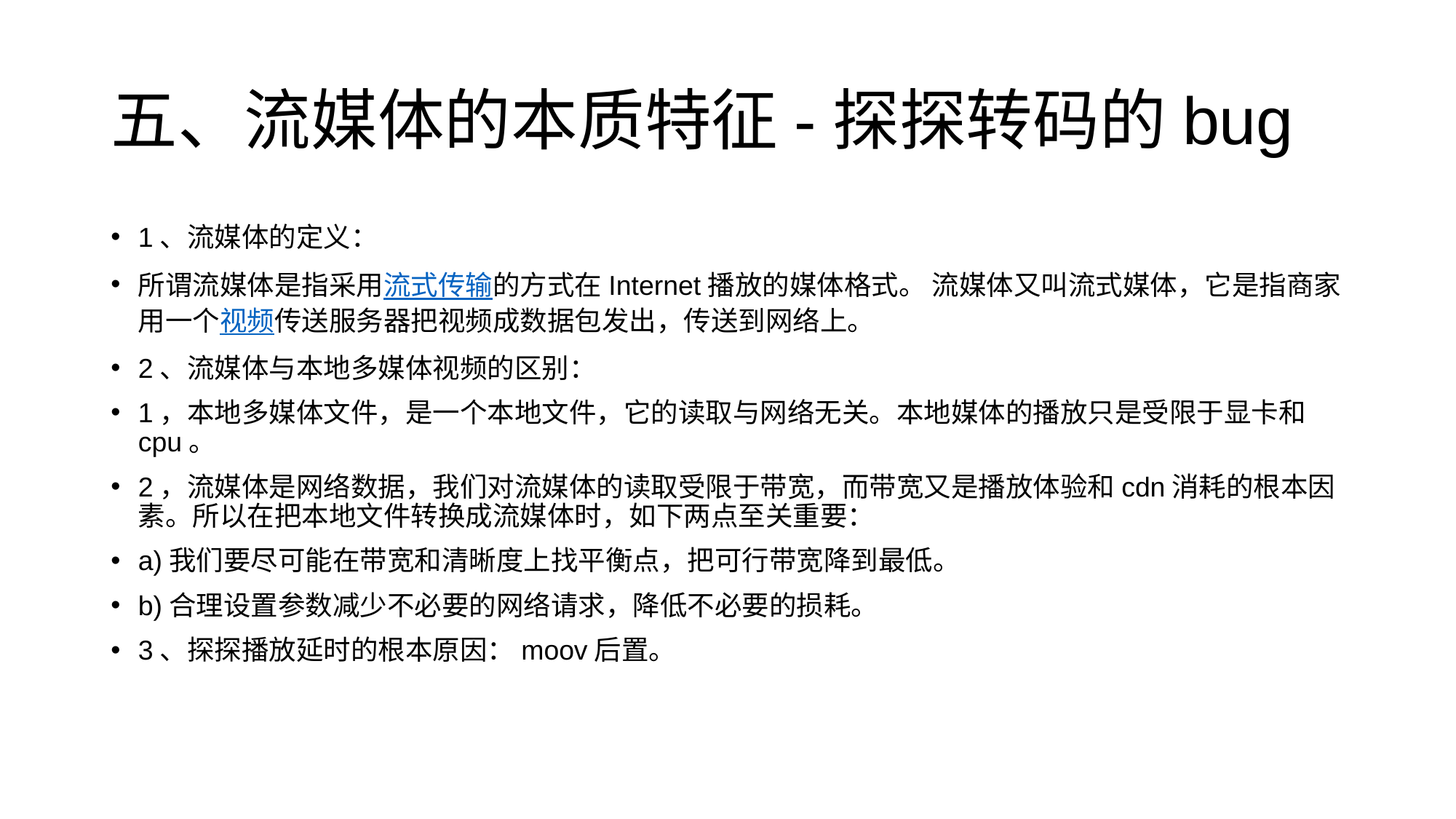

# 五、流媒体的本质特征-探探转码的bug
1、流媒体的定义：
所谓流媒体是指采用流式传输的方式在Internet播放的媒体格式。 流媒体又叫流式媒体，它是指商家用一个视频传送服务器把视频成数据包发出，传送到网络上。
2、流媒体与本地多媒体视频的区别：
1，本地多媒体文件，是一个本地文件，它的读取与网络无关。本地媒体的播放只是受限于显卡和cpu。
2，流媒体是网络数据，我们对流媒体的读取受限于带宽，而带宽又是播放体验和cdn消耗的根本因素。所以在把本地文件转换成流媒体时，如下两点至关重要：
a)我们要尽可能在带宽和清晰度上找平衡点，把可行带宽降到最低。
b)合理设置参数减少不必要的网络请求，降低不必要的损耗。
3、探探播放延时的根本原因：moov后置。